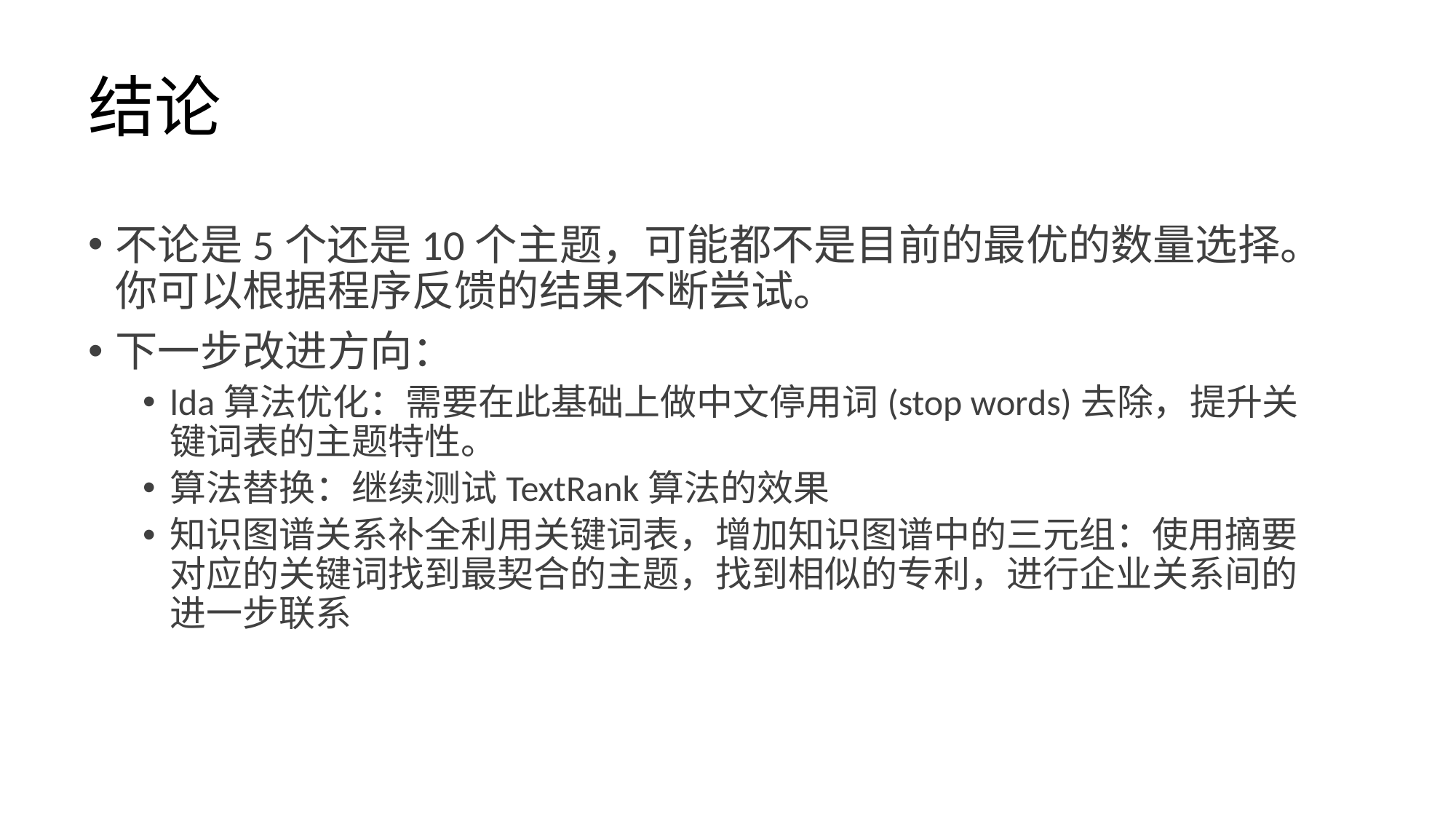

# 结论
不论是5个还是10个主题，可能都不是目前的最优的数量选择。你可以根据程序反馈的结果不断尝试。
下一步改进方向：
lda算法优化：需要在此基础上做中文停用词(stop words)去除，提升关键词表的主题特性。
算法替换：继续测试TextRank算法的效果
知识图谱关系补全利用关键词表，增加知识图谱中的三元组：使用摘要对应的关键词找到最契合的主题，找到相似的专利，进行企业关系间的进一步联系